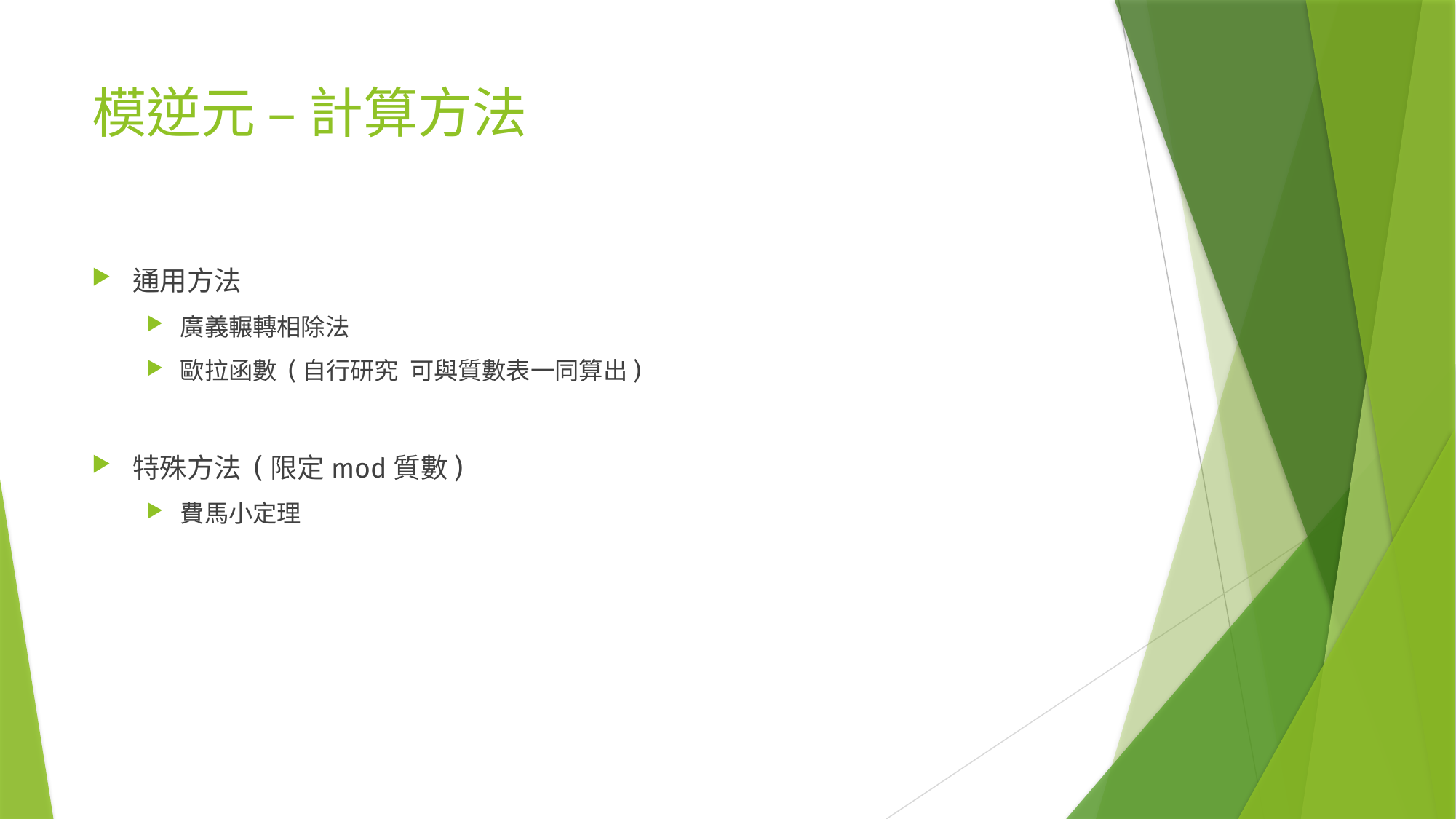

# 模逆元 – 計算方法
通用方法
廣義輾轉相除法
歐拉函數 (自行研究  可與質數表一同算出)

特殊方法 (限定mod質數)
費馬小定理